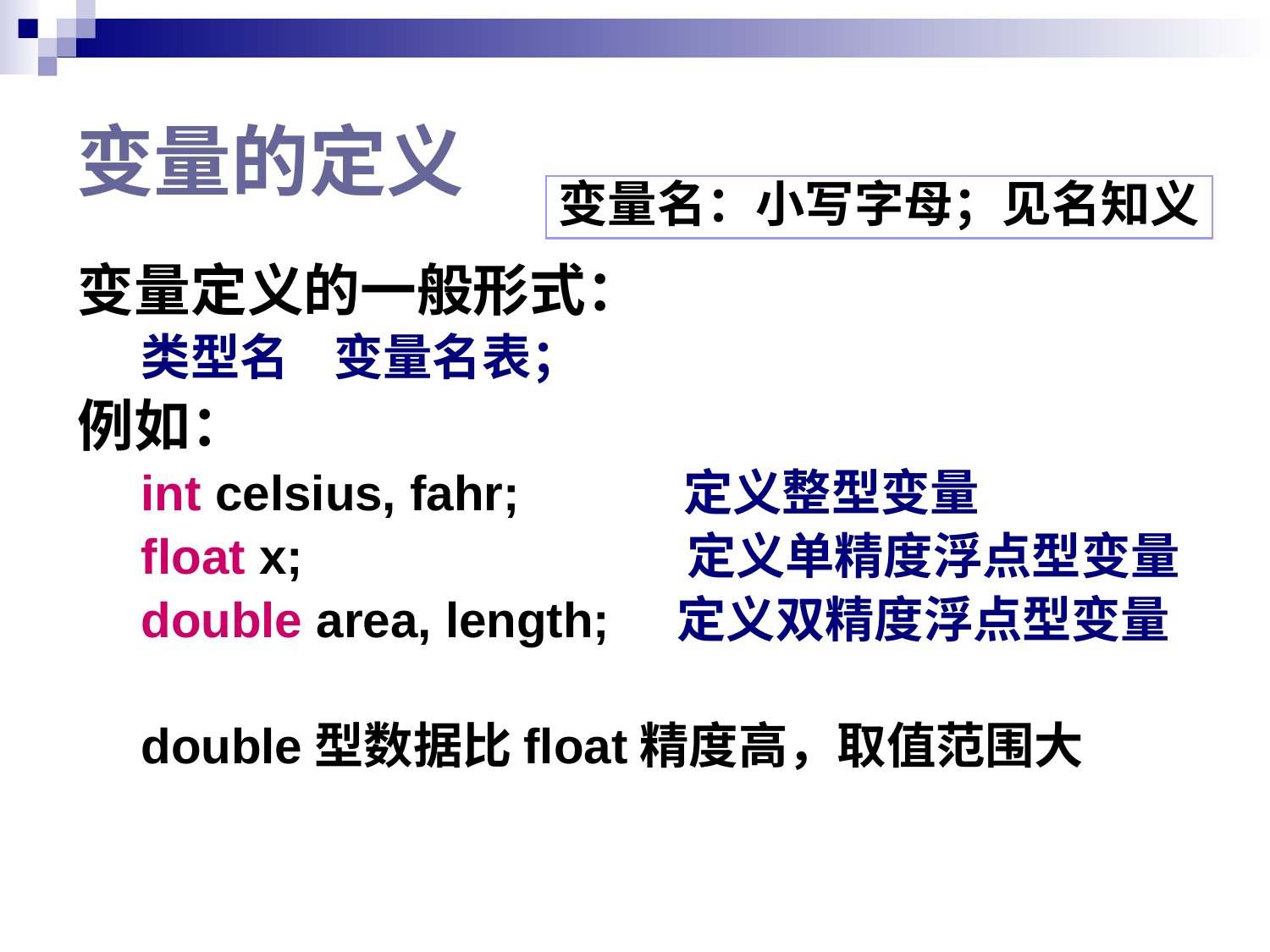

# 变量的定义
变量名：小写字母；见名知义
变量定义的一般形式：
类型名    变量名表；
例如：
int celsius, fahr;           定义整型变量
float x;                           定义单精度浮点型变量
double area, length;    定义双精度浮点型变量

double型数据比float精度高，取值范围大